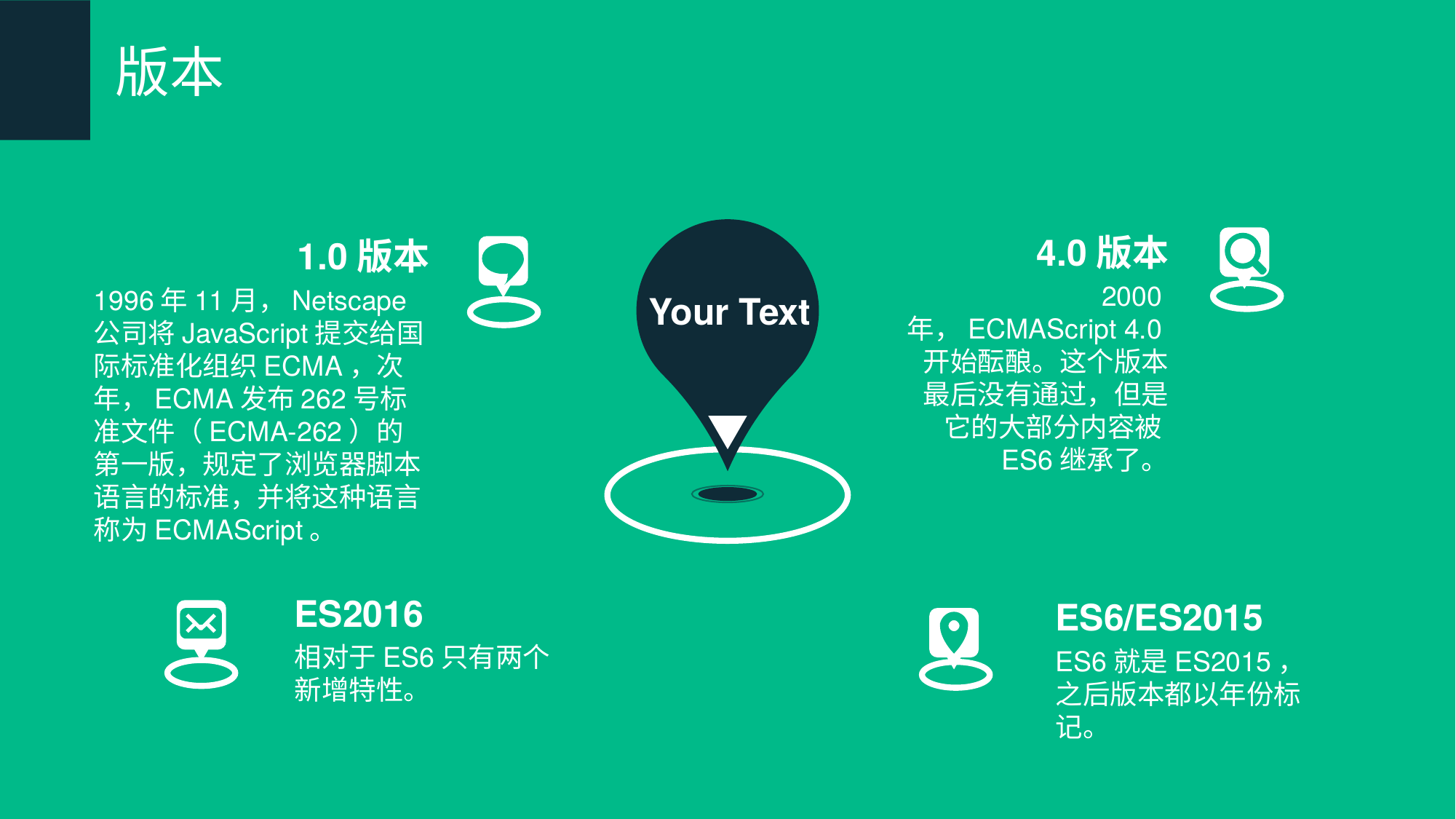

版本

Your Text

4.0版本
2000年，ECMAScript 4.0开始酝酿。这个版本最后没有通过，但是它的大部分内容被ES6继承了。

1.0版本
1996年11月，Netscape公司将JavaScript提交给国际标准化组织ECMA，次年，ECMA发布262号标准文件（ECMA-262）的第一版，规定了浏览器脚本语言的标准，并将这种语言称为ECMAScript。

ES2016
相对于ES6只有两个新增特性。
ES6/ES2015

ES6就是ES2015，之后版本都以年份标记。